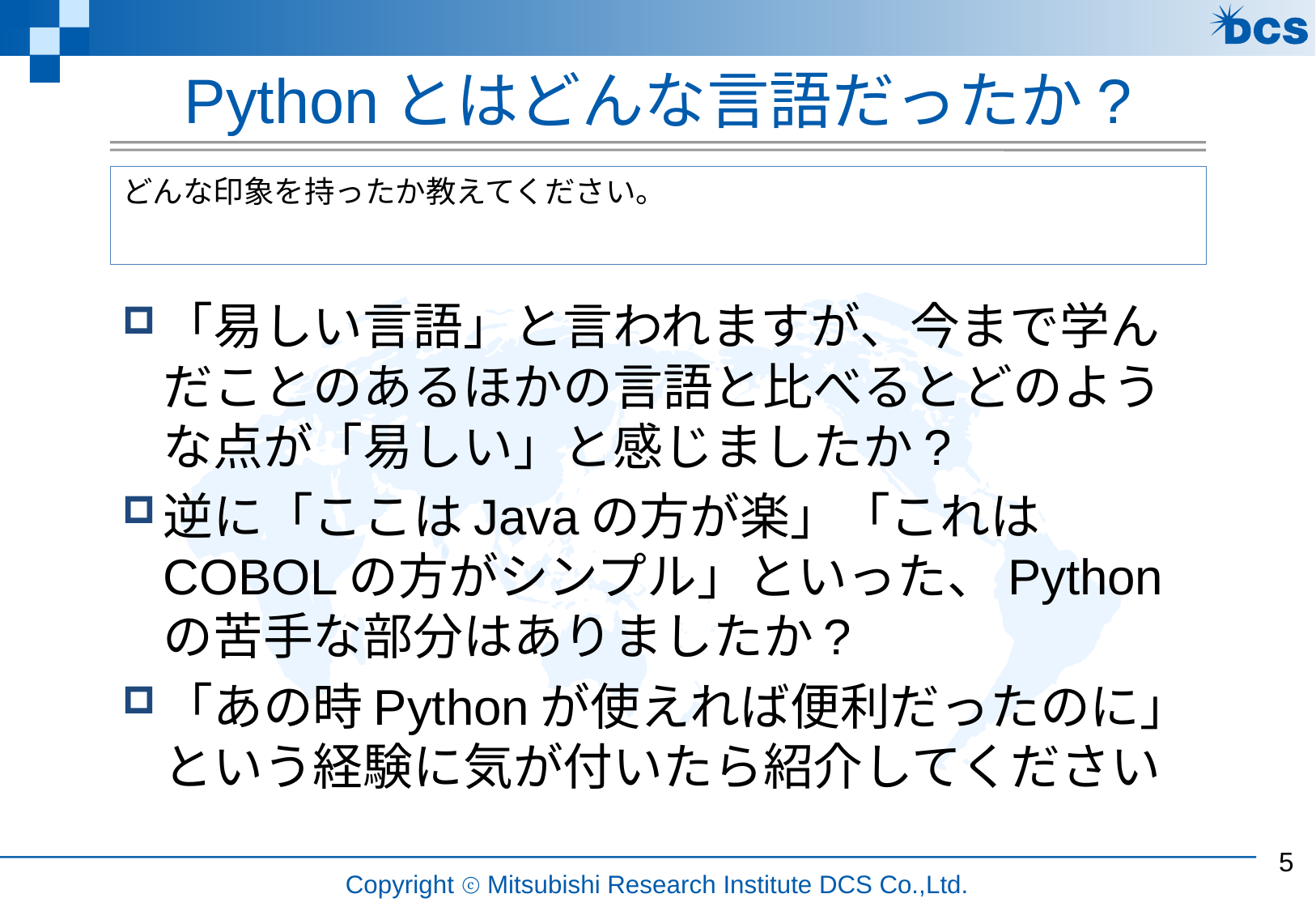

# Pythonとはどんな言語だったか?
どんな印象を持ったか教えてください。
「易しい言語」と言われますが、今まで学んだことのあるほかの言語と比べるとどのような点が「易しい」と感じましたか?
逆に「ここはJavaの方が楽」「これはCOBOLの方がシンプル」といった、Pythonの苦手な部分はありましたか?
「あの時Pythonが使えれば便利だったのに」という経験に気が付いたら紹介してください
5
Copyright ⓒ Mitsubishi Research Institute DCS Co.,Ltd.